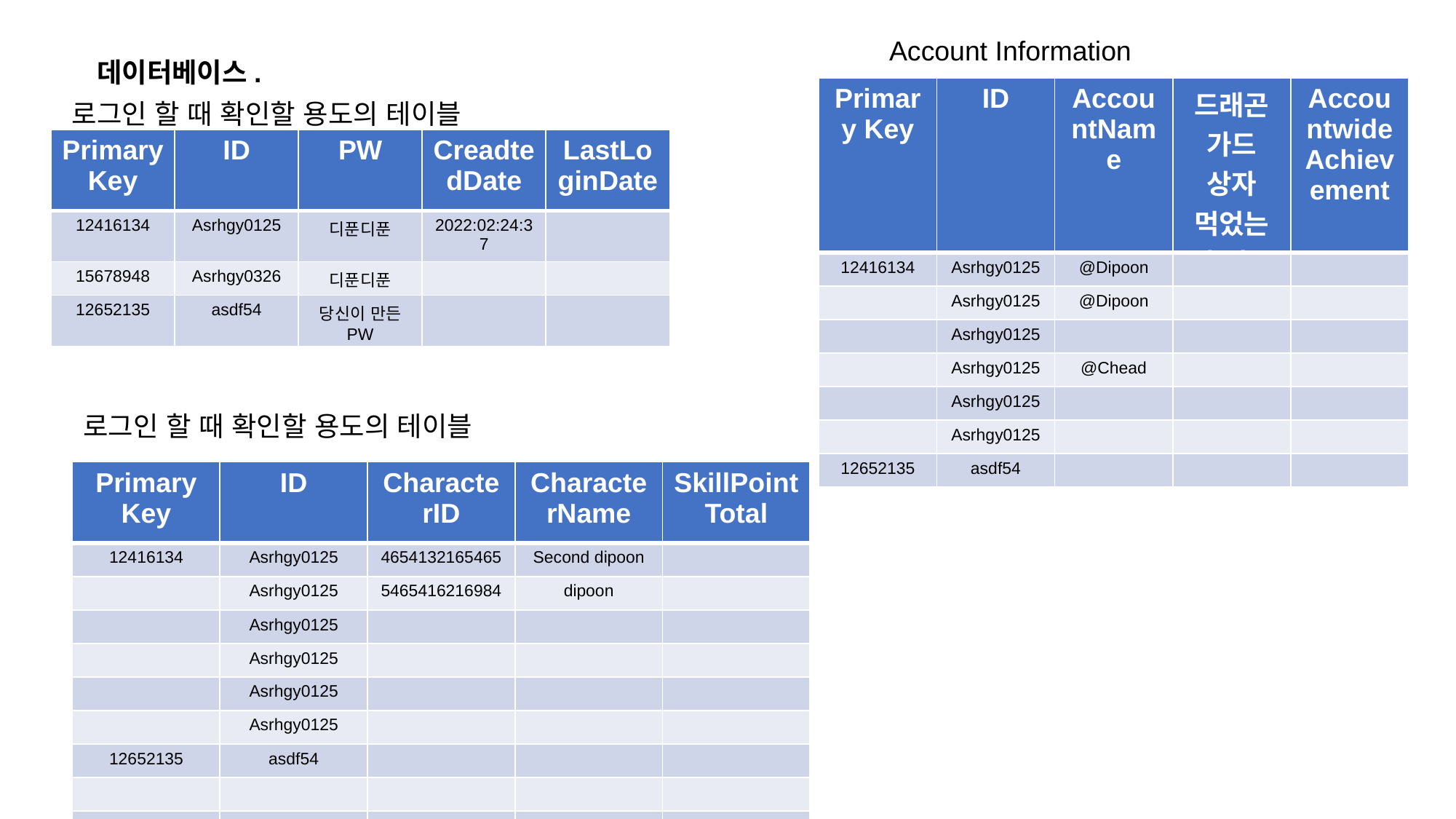

Account Information
데이터베이스.
| Primary Key | ID | AccountName | 드래곤가드 상자 먹었는지 여부 | Accountwide Achievement |
| --- | --- | --- | --- | --- |
| 12416134 | Asrhgy0125 | @Dipoon |  |  |
|  | Asrhgy0125 | @Dipoon |  |  |
|  | Asrhgy0125 |  |  |  |
|  | Asrhgy0125 | @Chead |  |  |
|  | Asrhgy0125 |  |  |  |
|  | Asrhgy0125 |  |  |  |
| 12652135 | asdf54 |  |  |  |
로그인 할 때 확인할 용도의 테이블
| Primary Key | ID | PW | CreadtedDate | LastLoginDate |
| --- | --- | --- | --- | --- |
| 12416134 | Asrhgy0125 | 디푼디푼 | 2022:02:24:37 |  |
| 15678948 | Asrhgy0326 | 디푼디푼 |  |  |
| 12652135 | asdf54 | 당신이 만든 PW |  |  |
로그인 할 때 확인할 용도의 테이블
| Primary Key | ID | CharacterID | CharacterName | SkillPointTotal |
| --- | --- | --- | --- | --- |
| 12416134 | Asrhgy0125 | 4654132165465 | Second dipoon |  |
|  | Asrhgy0125 | 5465416216984 | dipoon |  |
|  | Asrhgy0125 |  |  |  |
|  | Asrhgy0125 |  |  |  |
|  | Asrhgy0125 |  |  |  |
|  | Asrhgy0125 |  |  |  |
| 12652135 | asdf54 |  |  |  |
|  |  |  |  |  |
|  |  |  |  |  |
|  |  |  |  |  |
|  |  |  |  |  |
|  |  |  |  |  |
|  |  |  |  |  |
|  |  |  |  |  |
|  |  |  |  |  |
|  |  |  |  |  |
|  |  |  |  |  |
|  |  |  |  |  |